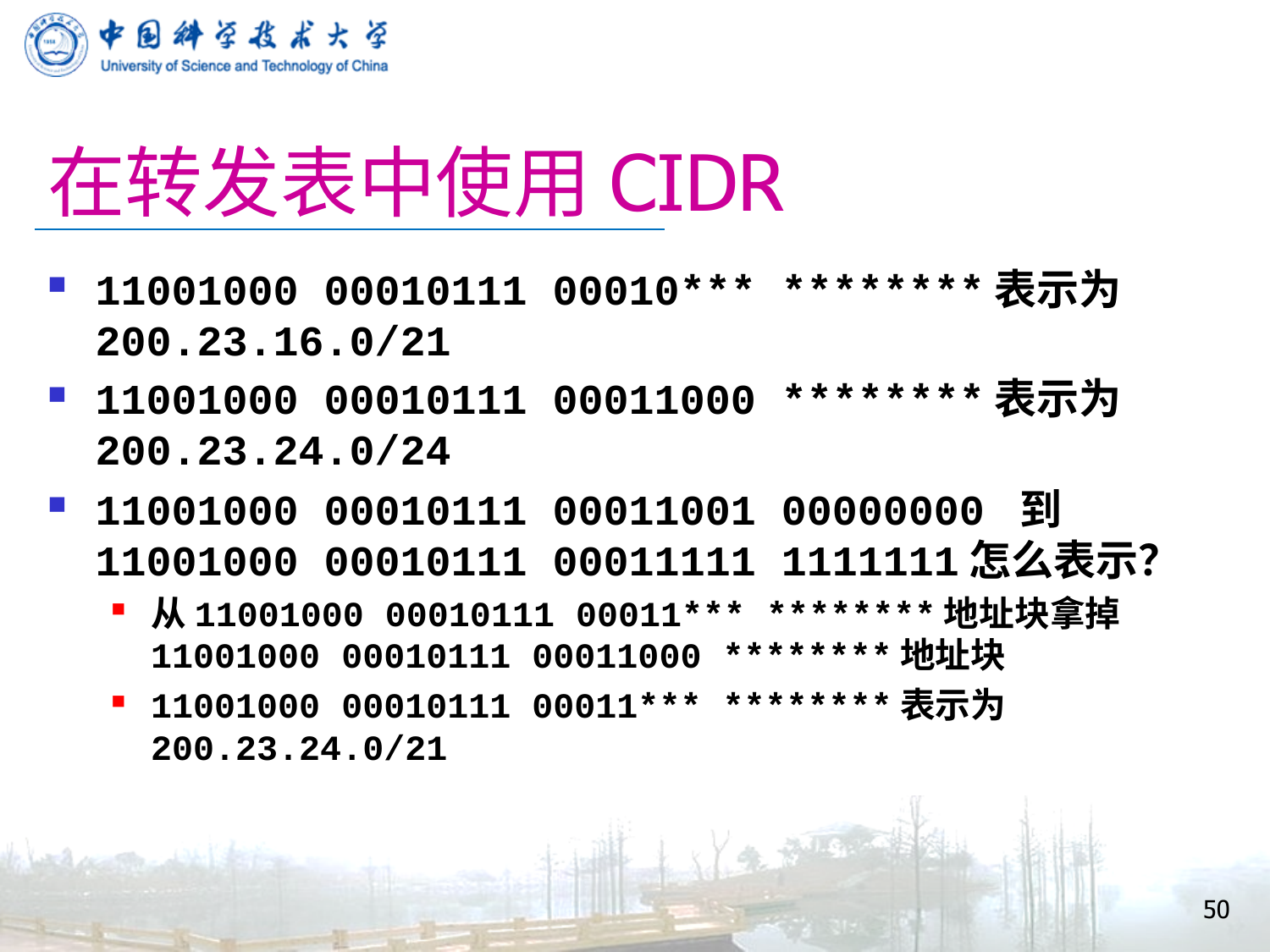

# 在转发表中使用CIDR
11001000 00010111 00010*** ********表示为200.23.16.0/21
11001000 00010111 00011000 ********表示为200.23.24.0/24
11001000 00010111 00011001 00000000 到 11001000 00010111 00011111 1111111怎么表示？
从11001000 00010111 00011*** ********地址块拿掉11001000 00010111 00011000 ********地址块
11001000 00010111 00011*** ********表示为200.23.24.0/21

50